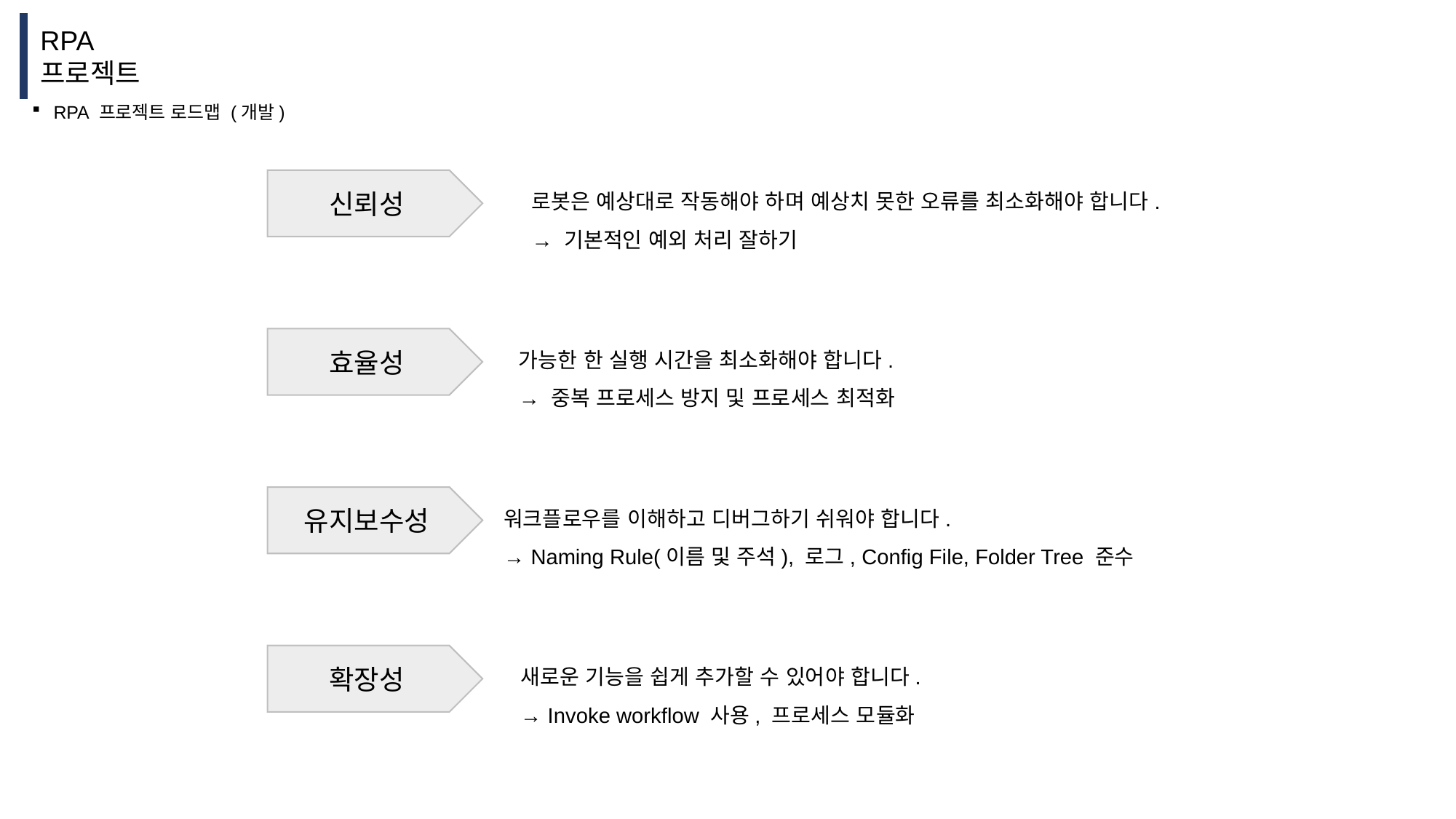

RPA 프로젝트 로드맵 (개발)
신뢰성
로봇은 예상대로 작동해야 하며 예상치 못한 오류를 최소화해야 합니다.
→ 기본적인 예외 처리 잘하기
효율성
가능한 한 실행 시간을 최소화해야 합니다.
→ 중복 프로세스 방지 및 프로세스 최적화
유지보수성
워크플로우를 이해하고 디버그하기 쉬워야 합니다.
→ Naming Rule(이름 및 주석), 로그, Config File, Folder Tree 준수
확장성
새로운 기능을 쉽게 추가할 수 있어야 합니다.
→ Invoke workflow 사용, 프로세스 모듈화